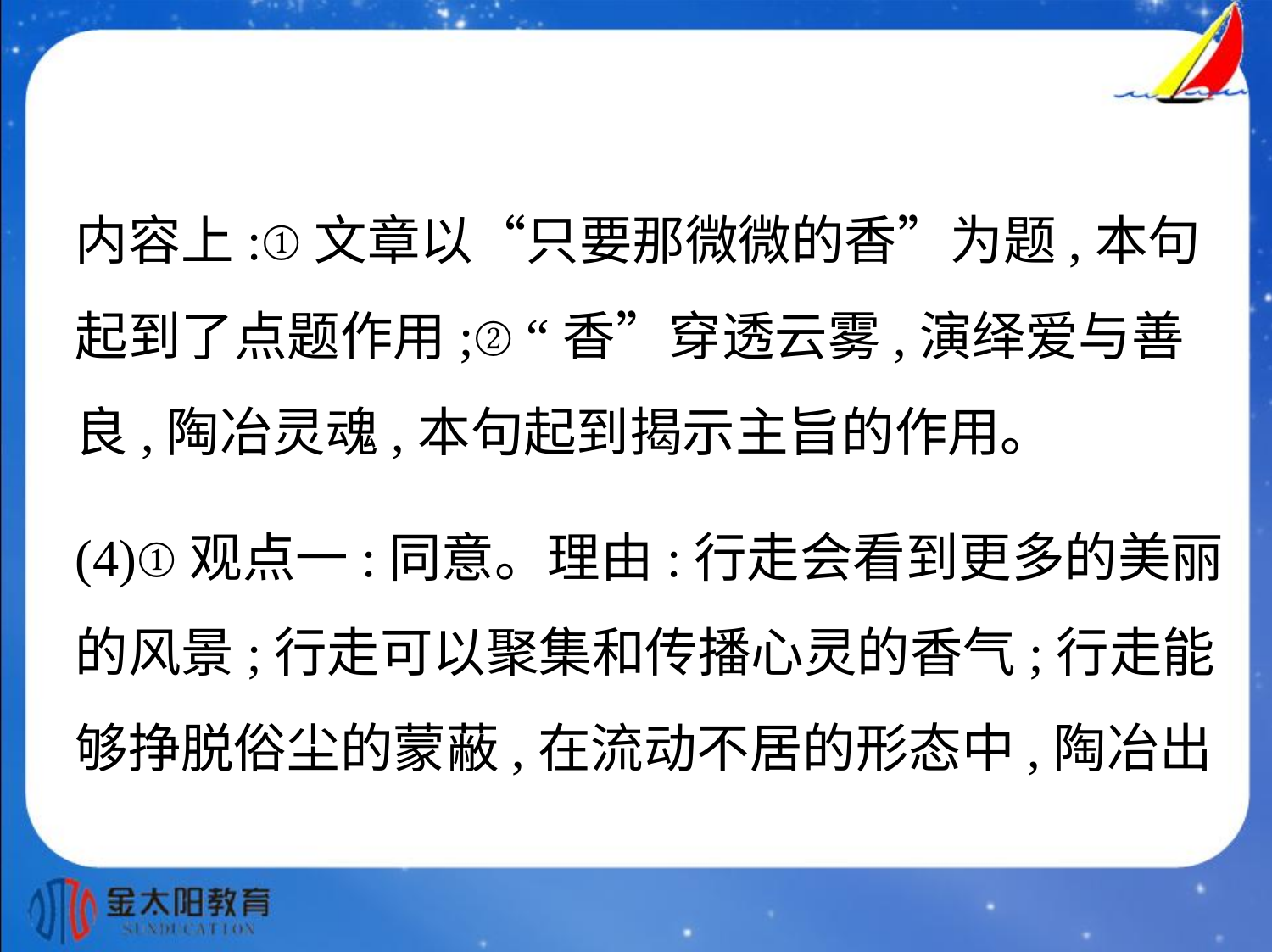

内容上:①文章以“只要那微微的香”为题,本句
起到了点题作用;②“香”穿透云雾,演绎爱与善
良,陶冶灵魂,本句起到揭示主旨的作用。
(4)①观点一:同意。理由:行走会看到更多的美丽
的风景;行走可以聚集和传播心灵的香气;行走能
够挣脱俗尘的蒙蔽,在流动不居的形态中,陶冶出